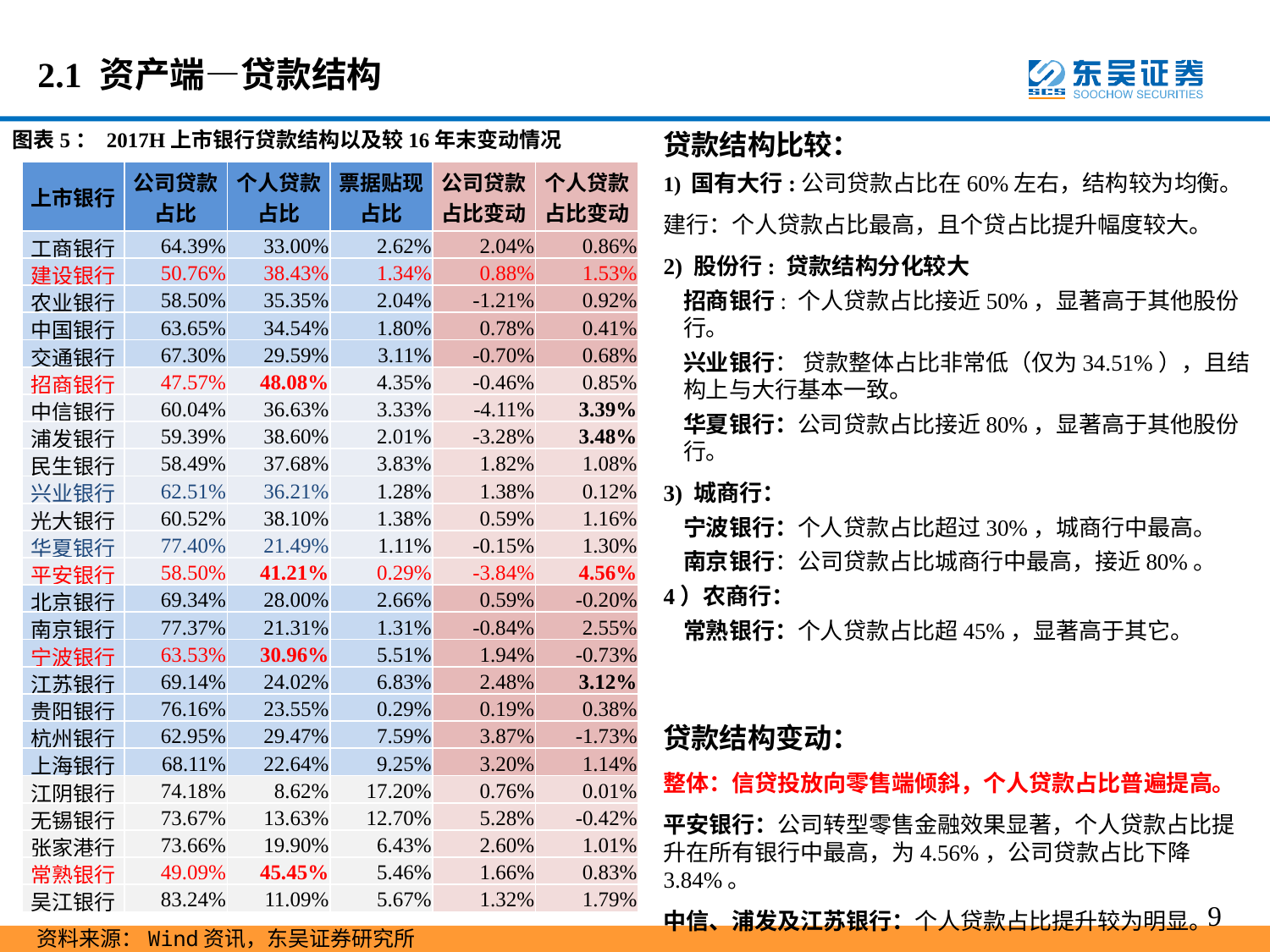

2.1 资产端—贷款结构
图表5： 2017H上市银行贷款结构以及较16年末变动情况
贷款结构比较：
1) 国有大行:公司贷款占比在60%左右，结构较为均衡。
建行：个人贷款占比最高，且个贷占比提升幅度较大。
2) 股份行: 贷款结构分化较大
招商银行: 个人贷款占比接近50%，显著高于其他股份行。
兴业银行： 贷款整体占比非常低（仅为34.51%），且结构上与大行基本一致。
华夏银行：公司贷款占比接近80%，显著高于其他股份行。
3) 城商行：
宁波银行：个人贷款占比超过30%，城商行中最高。
南京银行：公司贷款占比城商行中最高，接近80%。
4）农商行：
常熟银行：个人贷款占比超45%，显著高于其它。

贷款结构变动：
整体：信贷投放向零售端倾斜，个人贷款占比普遍提高。
平安银行：公司转型零售金融效果显著，个人贷款占比提升在所有银行中最高，为4.56%，公司贷款占比下降3.84%。
中信、浦发及江苏银行：个人贷款占比提升较为明显。

| 上市银行 | 公司贷款占比 | 个人贷款占比 | 票据贴现占比 | 公司贷款占比变动 | 个人贷款占比变动 |
| --- | --- | --- | --- | --- | --- |
| 工商银行 | 64.39% | 33.00% | 2.62% | 2.04% | 0.86% |
| 建设银行 | 50.76% | 38.43% | 1.34% | 0.88% | 1.53% |
| 农业银行 | 58.50% | 35.35% | 2.04% | -1.21% | 0.92% |
| 中国银行 | 63.65% | 34.54% | 1.80% | 0.78% | 0.41% |
| 交通银行 | 67.30% | 29.59% | 3.11% | -0.70% | 0.68% |
| 招商银行 | 47.57% | 48.08% | 4.35% | -0.46% | 0.85% |
| 中信银行 | 60.04% | 36.63% | 3.33% | -4.11% | 3.39% |
| 浦发银行 | 59.39% | 38.60% | 2.01% | -3.28% | 3.48% |
| 民生银行 | 58.49% | 37.68% | 3.83% | 1.82% | 1.08% |
| 兴业银行 | 62.51% | 36.21% | 1.28% | 1.38% | 0.12% |
| 光大银行 | 60.52% | 38.10% | 1.38% | 0.59% | 1.16% |
| 华夏银行 | 77.40% | 21.49% | 1.11% | -0.15% | 1.30% |
| 平安银行 | 58.50% | 41.21% | 0.29% | -3.84% | 4.56% |
| 北京银行 | 69.34% | 28.00% | 2.66% | 0.59% | -0.20% |
| 南京银行 | 77.37% | 21.31% | 1.31% | -0.84% | 2.55% |
| 宁波银行 | 63.53% | 30.96% | 5.51% | 1.94% | -0.73% |
| 江苏银行 | 69.14% | 24.02% | 6.83% | 2.48% | 3.12% |
| 贵阳银行 | 76.16% | 23.55% | 0.29% | 0.19% | 0.38% |
| 杭州银行 | 62.95% | 29.47% | 7.59% | 3.87% | -1.73% |
| 上海银行 | 68.11% | 22.64% | 9.25% | 3.20% | 1.14% |
| 江阴银行 | 74.18% | 8.62% | 17.20% | 0.76% | 0.01% |
| 无锡银行 | 73.67% | 13.63% | 12.70% | 5.28% | -0.42% |
| 张家港行 | 73.66% | 19.90% | 6.43% | 2.60% | 1.01% |
| 常熟银行 | 49.09% | 45.45% | 5.46% | 1.66% | 0.83% |
| 吴江银行 | 83.24% | 11.09% | 5.67% | 1.32% | 1.79% |

9
资料来源：Wind资讯，东吴证券研究所